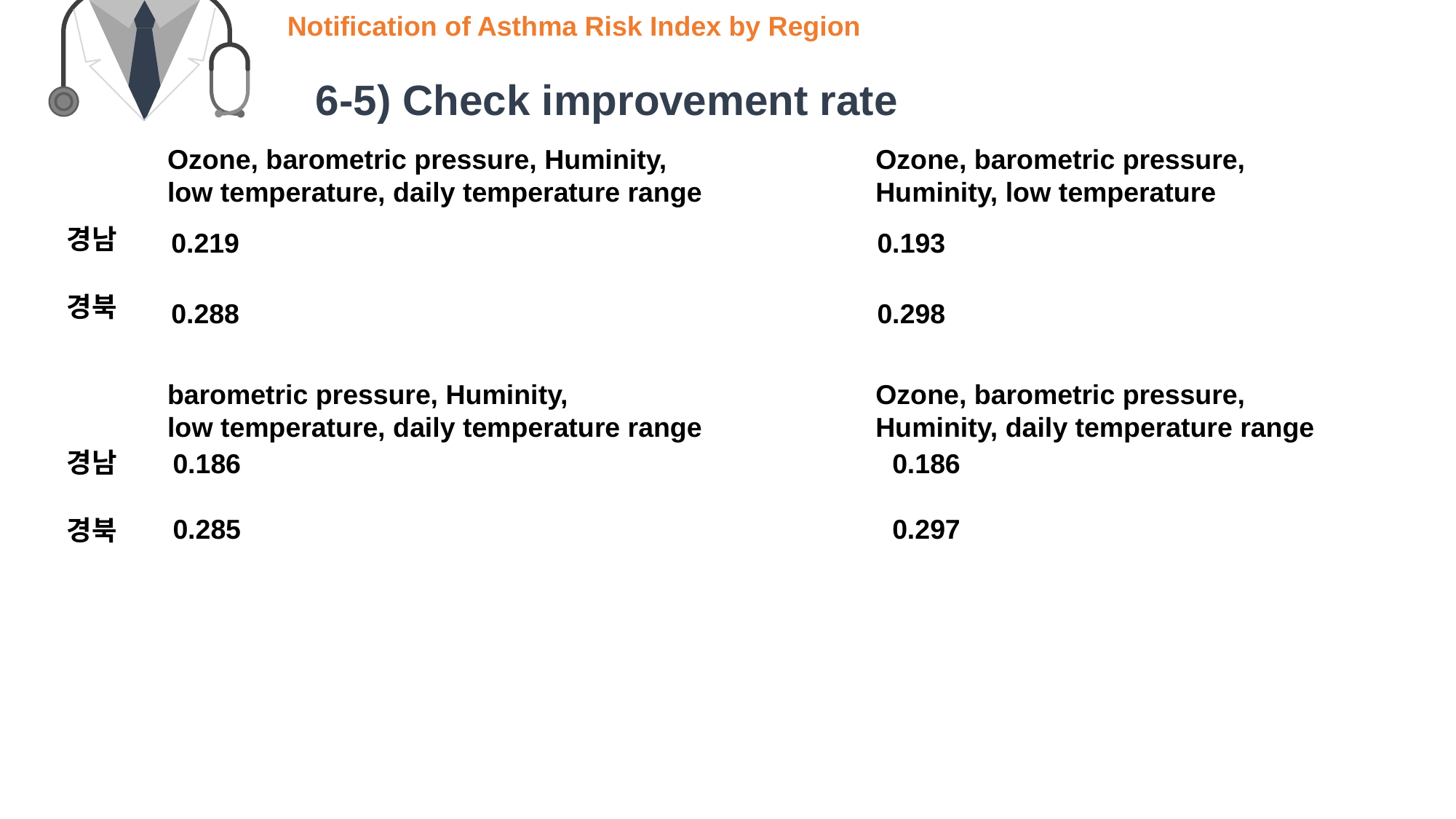

Notification of Asthma Risk Index by Region
6-5) Check improvement rate
Ozone, barometric pressure, Huminity,
low temperature, daily temperature range
Ozone, barometric pressure, Huminity, low temperature
경남
0.219
0.193
경북
0.288
0.298
barometric pressure, Huminity,
low temperature, daily temperature range
Ozone, barometric pressure, Huminity, daily temperature range
경남
0.186
0.186
0.285
0.297
경북